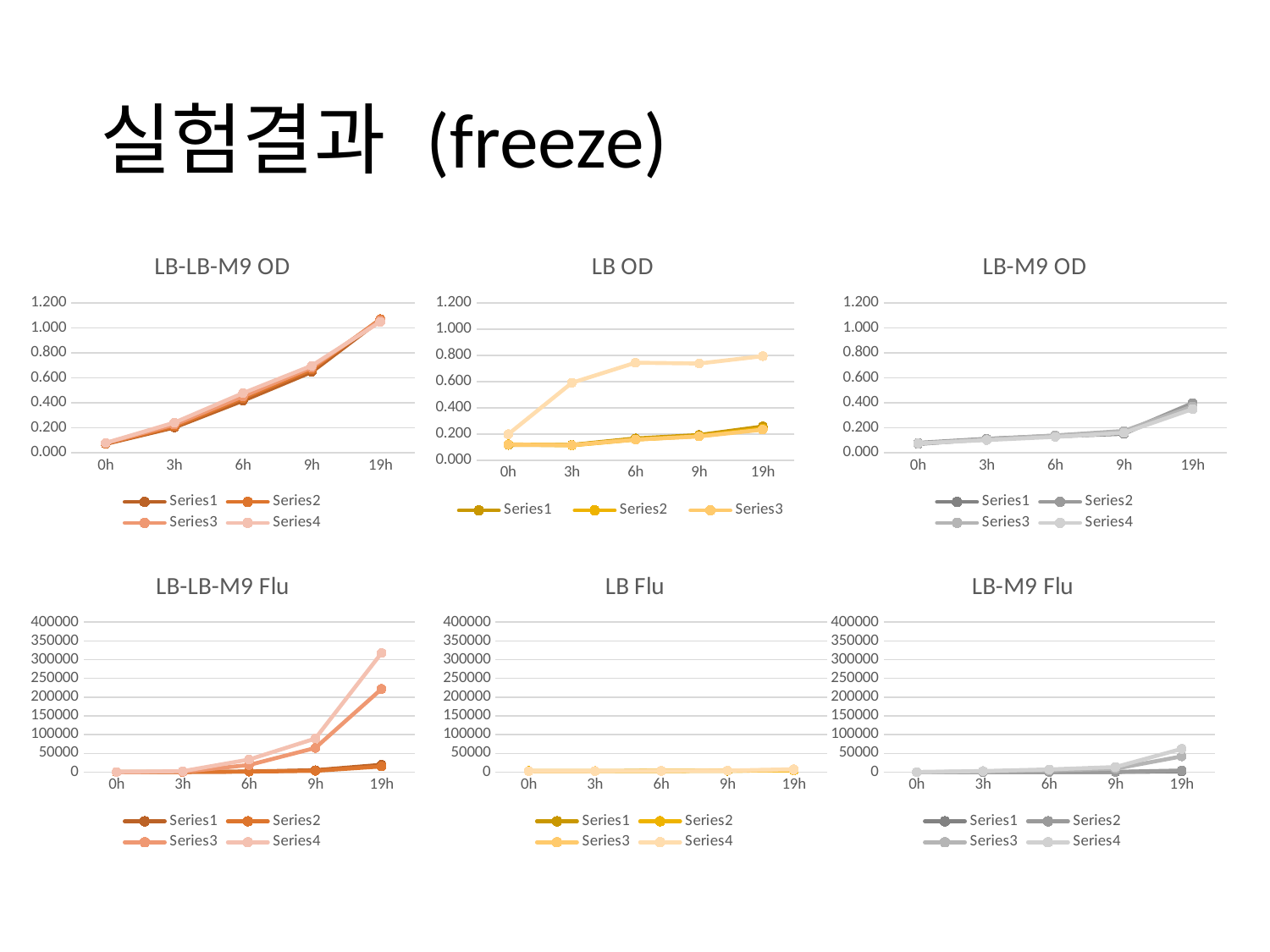

# 실험결과 (freeze)

### Chart: LB-LB-M9 OD

| Category |  |  |  |  |
|---|---|---|---|---|
| 0h | 0.07138255083190677 | 0.07396190535687706 | 0.0778983877773451 | 0.07910391469785213 |
| 3h | 0.20292305977649702 | 0.21172355419881828 | 0.225895616734434 | 0.24131703628629325 |
| 6h | 0.4164122362796818 | 0.4376114714121844 | 0.45177407925028423 | 0.4771145332214765 |
| 9h | 0.6461672660758322 | 0.6662966207549437 | 0.6822974616039555 | 0.6966076559989098 |
| 19h | 1.0611351744557895 | 1.0686317907514407 | 1.0599814308357707 | 1.047762266396589 |

### Chart: LB OD

| Category |  |  |  |  |
|---|---|---|---|---|
| 0h | 0.11578861079977736 | 0.12049565987806626 | 0.11883929314464935 | 0.19753641586346454 |
| 3h | 0.116341029011288 | 0.11306393868097835 | 0.11438293920890553 | 0.5897144024239923 |
| 6h | 0.16512437926344736 | 0.15663372675028395 | 0.15660480597256754 | 0.7432082666832444 |
| 9h | 0.1914823008590824 | 0.18323526282114844 | 0.18078329006690771 | 0.7369406775221123 |
| 19h | 0.2561546534195829 | 0.24113112216102742 | 0.2321667041281095 | 0.7930771194541283 |

### Chart: LB-M9 OD

| Category |  |  |  |  |
|---|---|---|---|---|
| 0h | 0.07048249519028661 | 0.08006509900021197 | 0.07429777175617228 | 0.07555392860490437 |
| 3h | 0.11032761124049828 | 0.11259039831231975 | 0.10790770587232415 | 0.10206537869923722 |
| 6h | 0.13157726941455195 | 0.13737925741800622 | 0.13937976073222766 | 0.12780050923289307 |
| 9h | 0.152289018610812 | 0.16299114349404284 | 0.17512425848323684 | 0.15986880786743526 |
| 19h | 0.39239895939605185 | 0.3976936444070704 | 0.3713406144732298 | 0.34993766681739574 |

### Chart: LB-LB-M9 Flu

| Category |  |  |  |  |
|---|---|---|---|---|
| 0h | 552.0 | 552.0 | 586.0 | 608.0 |
| 3h | 732.0 | 790.0 | 1176.0 | 2864.0 |
| 6h | 1744.0 | 1690.0 | 19268.0 | 33762.0 |
| 9h | 5359.0 | 3636.0 | 64583.0 | 89652.0 |
| 19h | 19791.0 | 15439.0 | 221982.0 | 317782.0 |

### Chart: LB Flu

| Category |  |  |  |  |
|---|---|---|---|---|
| 0h | 3050.0 | 3166.0 | 2926.0 | 2892.0 |
| 3h | 3112.0 | 3078.0 | 3102.0 | 3012.0 |
| 6h | 3484.0 | 3386.0 | 3452.0 | 3416.0 |
| 9h | 3868.0 | 4038.0 | 4188.0 | 4286.0 |
| 19h | 4879.0 | 4827.0 | 5965.0 | 7881.0 |

### Chart: LB-M9 Flu

| Category |  |  |  |  |
|---|---|---|---|---|
| 0h | 270.0 | 298.0 | 296.0 | 250.0 |
| 3h | 446.0 | 508.0 | 2022.0 | 3146.0 |
| 6h | 636.0 | 694.0 | 4661.0 | 7520.0 |
| 9h | 778.0 | 876.0 | 9416.0 | 13765.0 |
| 19h | 2090.0 | 4635.0 | 42192.0 | 62170.0 |